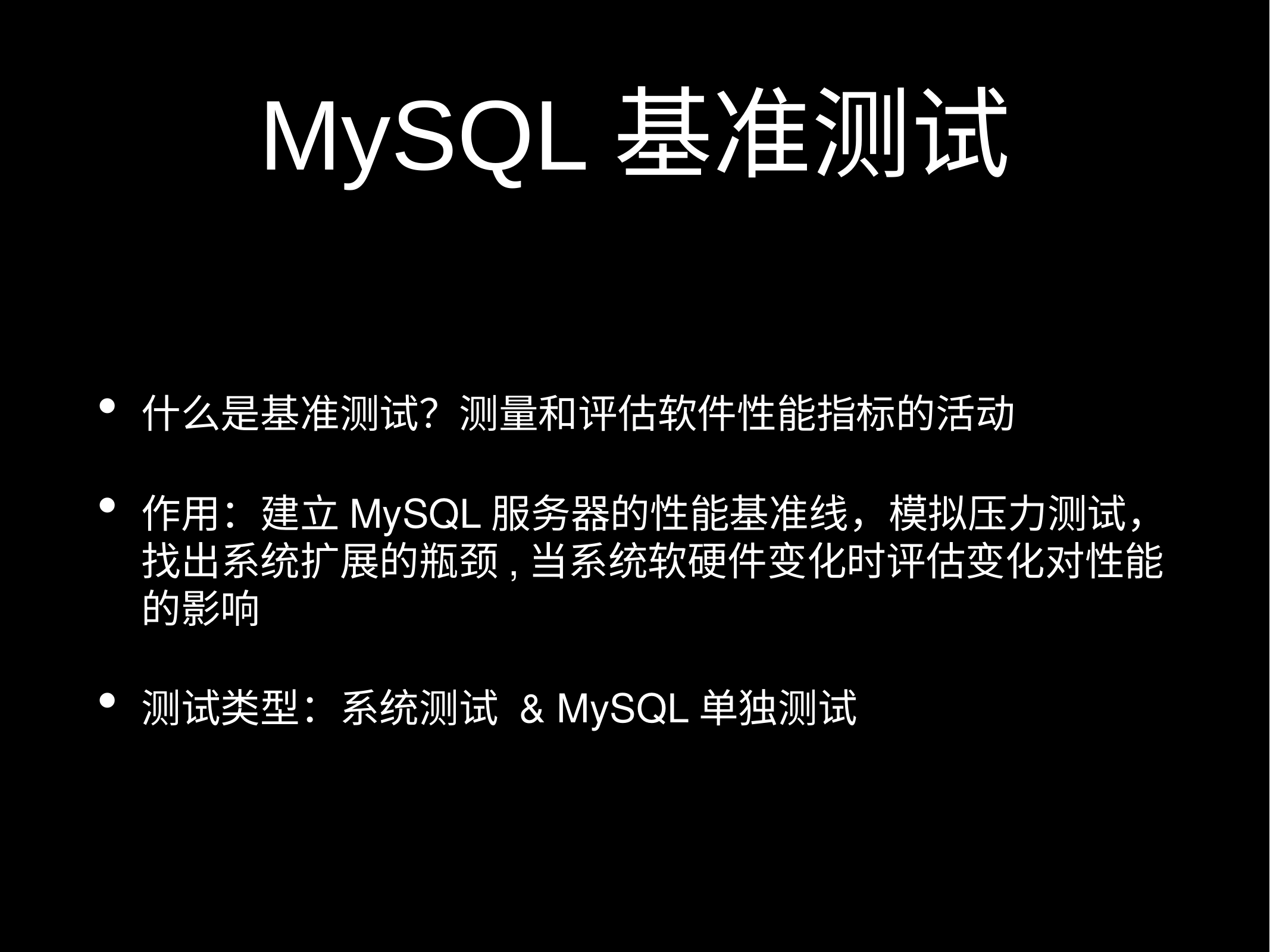

# MySQL基准测试
什么是基准测试？测量和评估软件性能指标的活动
作用：建立MySQL服务器的性能基准线，模拟压力测试，找出系统扩展的瓶颈,当系统软硬件变化时评估变化对性能的影响
测试类型：系统测试 & MySQL单独测试